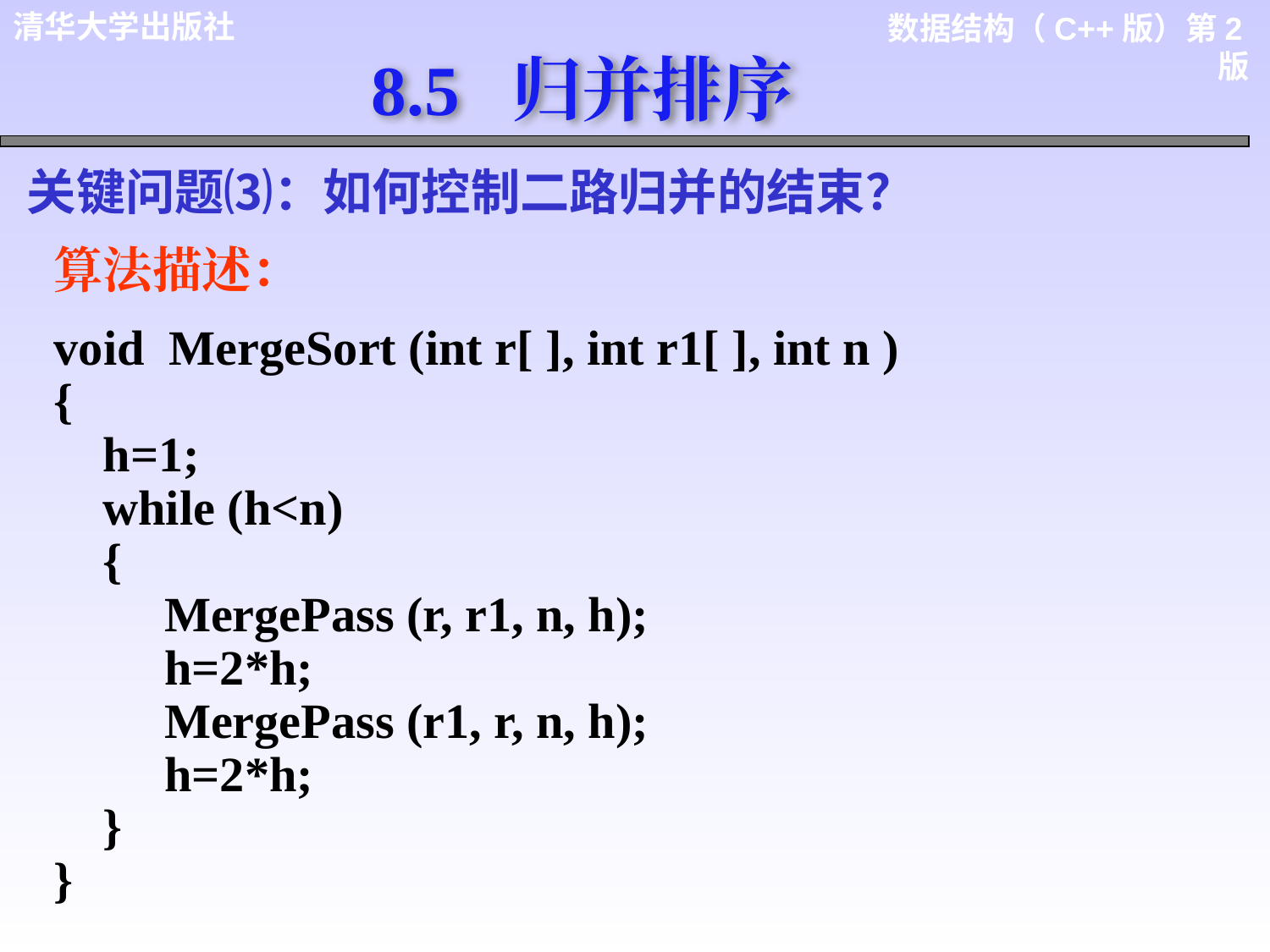

8.5  归并排序
关键问题⑶：如何控制二路归并的结束？
算法描述：
void  MergeSort (int r[ ], int r1[ ], int n )
{
    h=1;
    while (h<n)
    {
         MergePass (r, r1, n, h);
         h=2*h;
         MergePass (r1, r, n, h);
         h=2*h;
    }
}